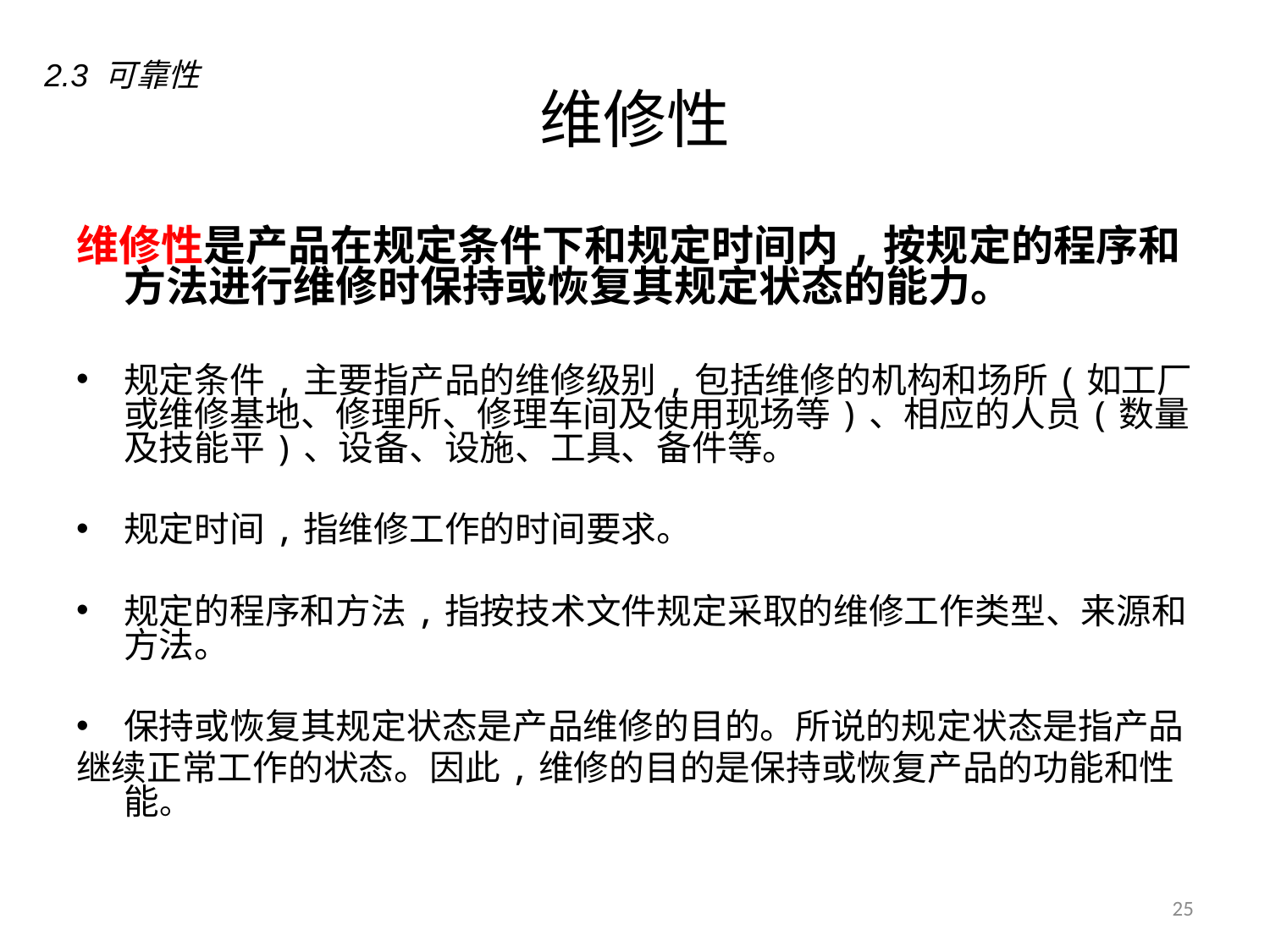

# 维修性
2.3 可靠性
维修性是产品在规定条件下和规定时间内,按规定的程序和方法进行维修时保持或恢复其规定状态的能力。

规定条件,主要指产品的维修级别,包括维修的机构和场所(如工厂或维修基地、修理所、修理车间及使用现场等)、相应的人员(数量及技能平)、设备、设施、工具、备件等。

规定时间,指维修工作的时间要求。

规定的程序和方法,指按技术文件规定采取的维修工作类型、来源和方法。

保持或恢复其规定状态是产品维修的目的。所说的规定状态是指产品
继续正常工作的状态。因此,维修的目的是保持或恢复产品的功能和性能。
25